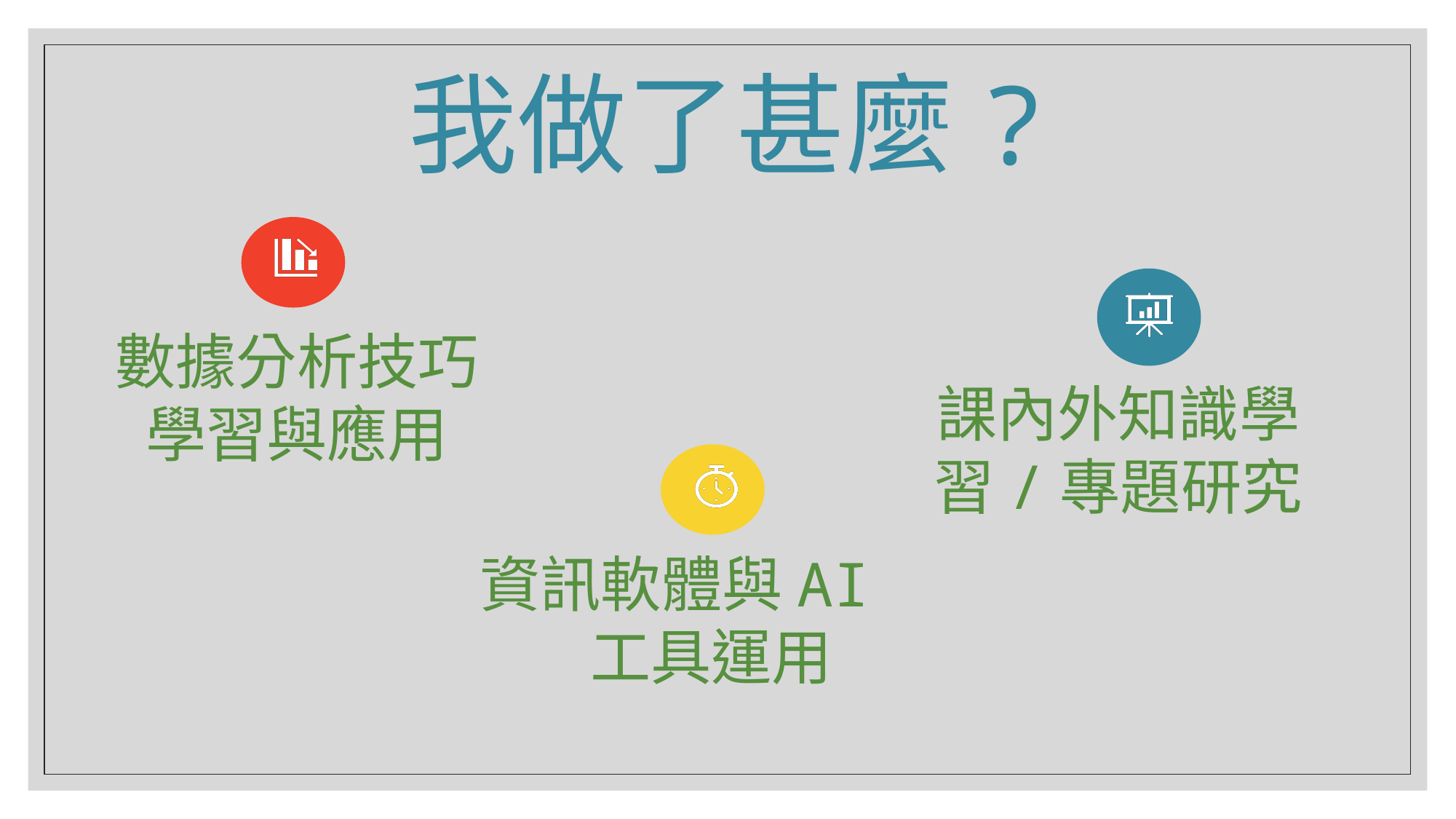

# 我做了甚麼?
數據分析技巧學習與應用

課內外知識學習/專題研究

資訊軟體與AI   工具運用